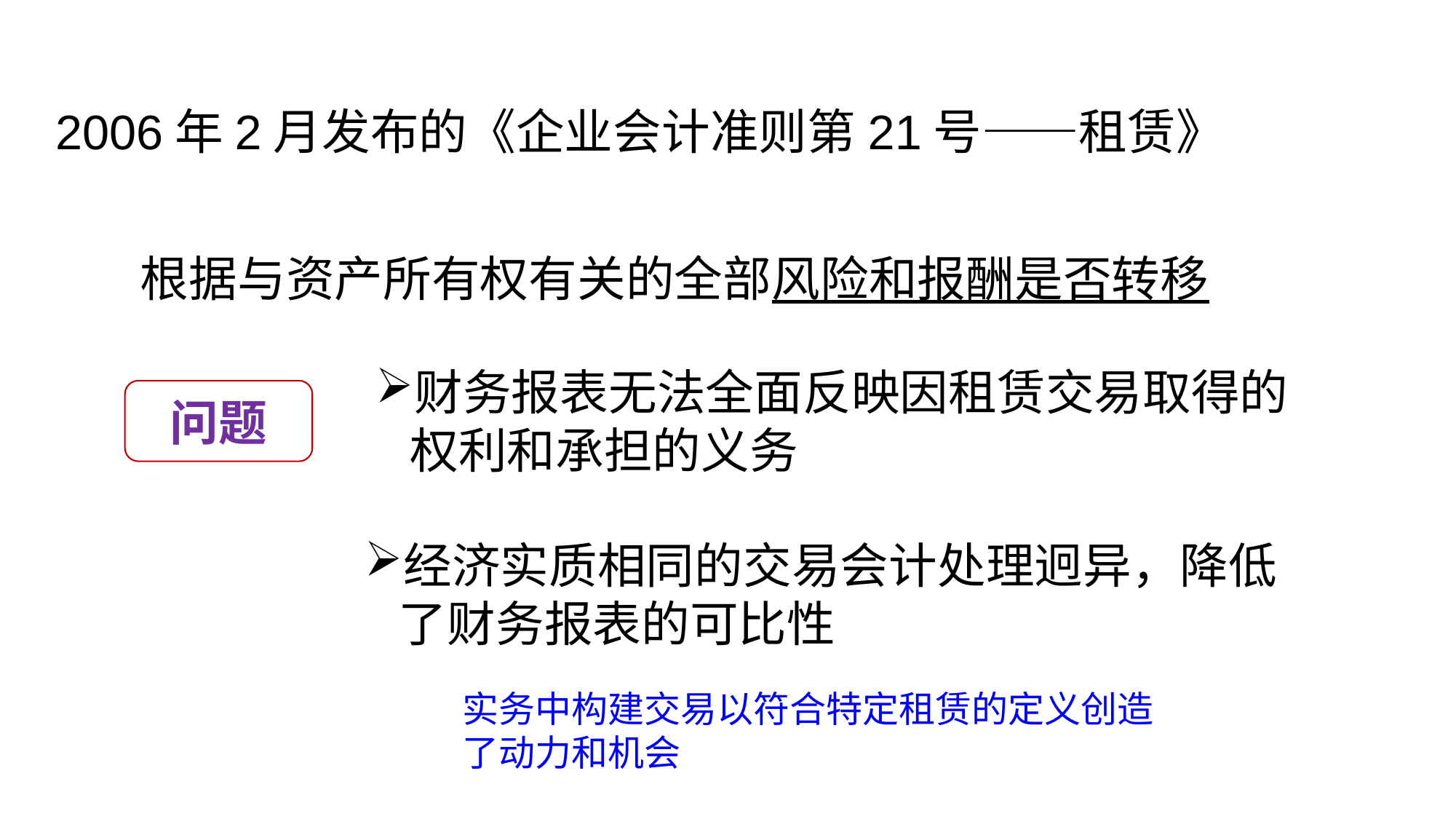

2006年2月发布的《企业会计准则第21号——租赁》
根据与资产所有权有关的全部风险和报酬是否转移
财务报表无法全面反映因租赁交易取得的权利和承担的义务
问题
经济实质相同的交易会计处理迥异，降低了财务报表的可比性
实务中构建交易以符合特定租赁的定义创造了动力和机会